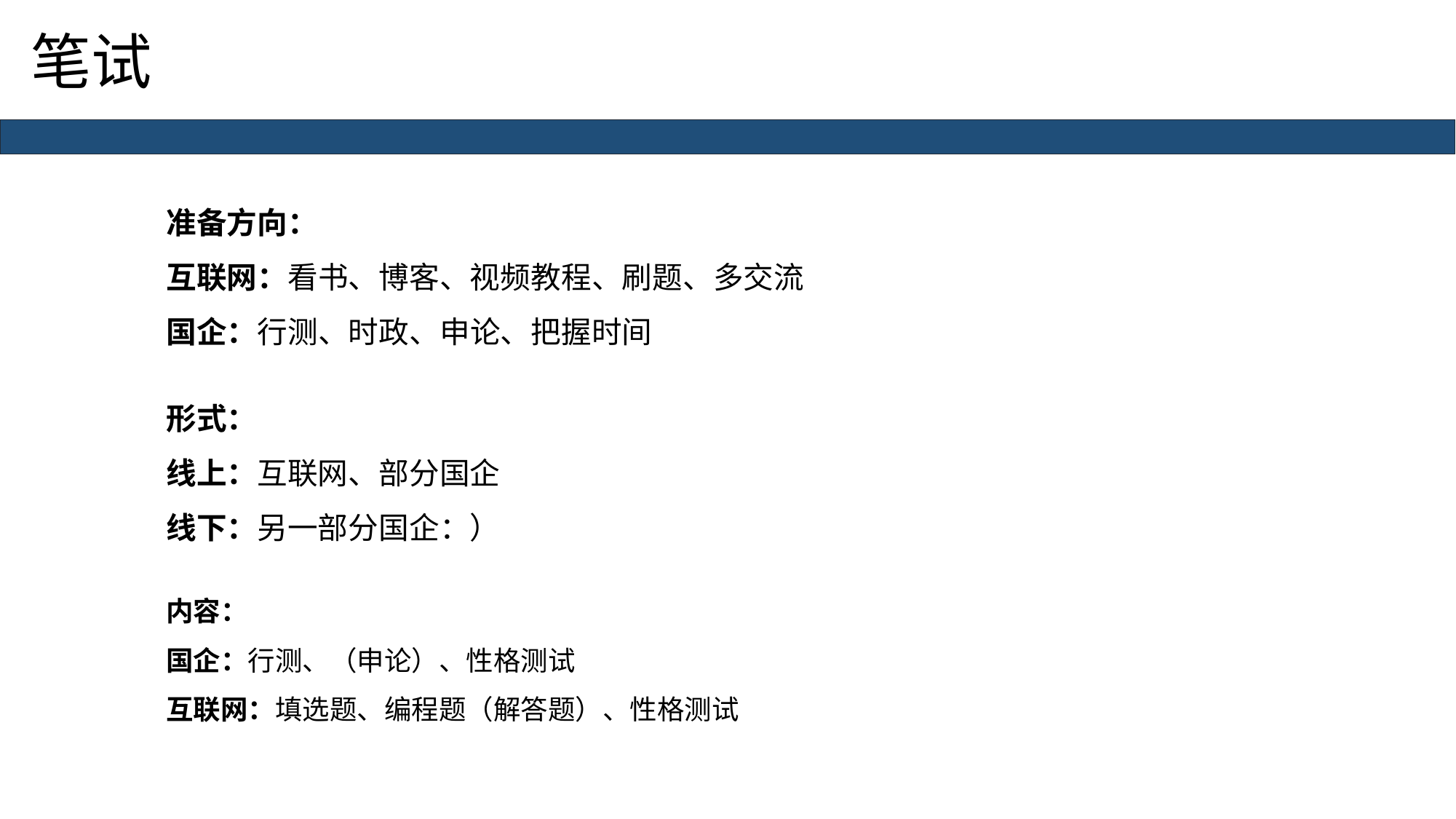

笔试

准备方向：
互联网：看书、博客、视频教程、刷题、多交流
国企：行测、时政、申论、把握时间
形式：
线上：互联网、部分国企
线下：另一部分国企：）
内容：
国企：行测、（申论）、性格测试
互联网：填选题、编程题（解答题）、性格测试